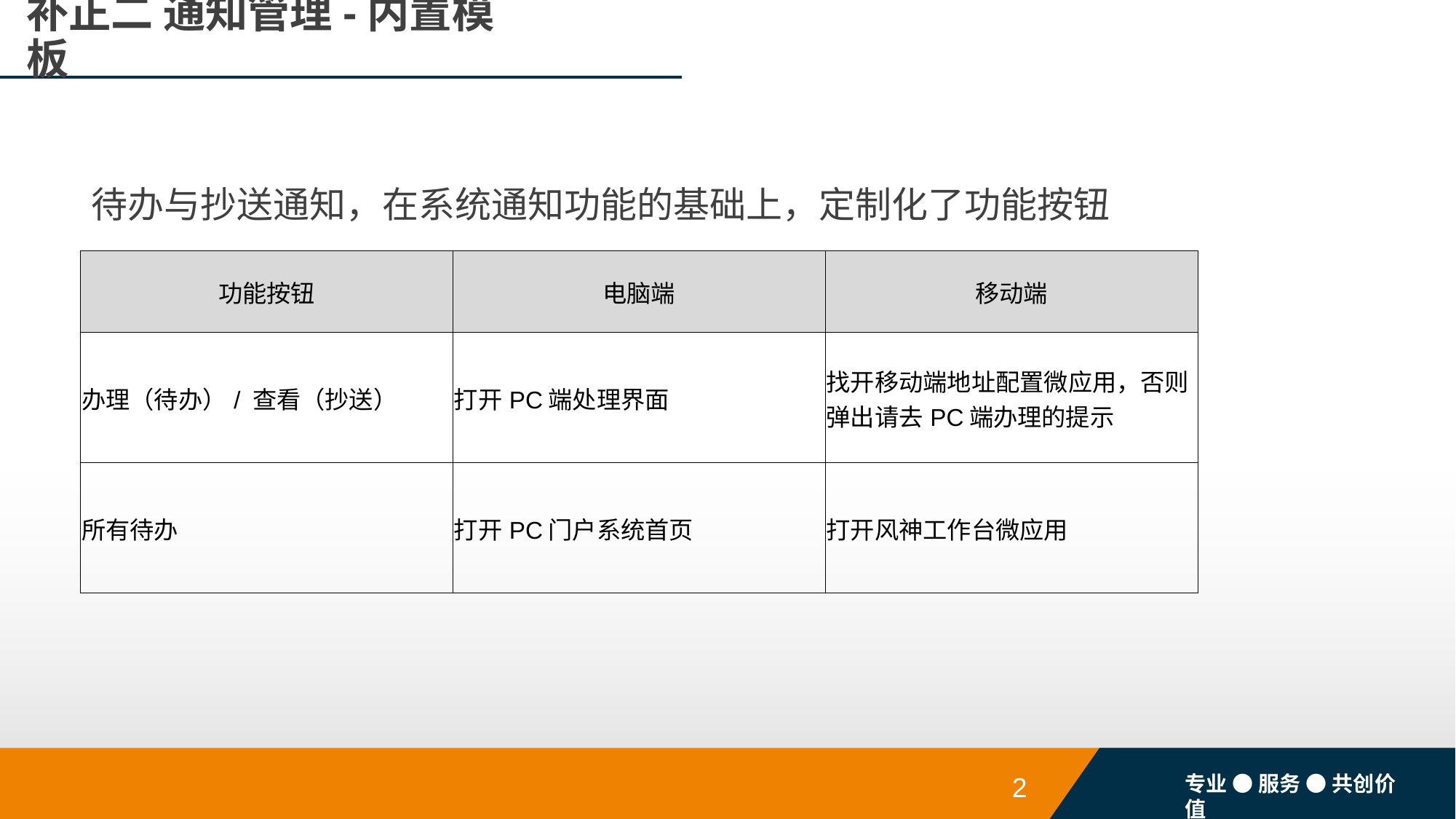

# 补正二 通知管理-内置模板
待办与抄送通知，在系统通知功能的基础上，定制化了功能按钮
| 功能按钮 | 电脑端 | 移动端 |
| --- | --- | --- |
| 办理（待办）/ 查看（抄送） | 打开PC端处理界面 | 找开移动端地址配置微应用，否则弹出请去PC端办理的提示 |
| 所有待办 | 打开PC门户系统首页 | 打开风神工作台微应用 |